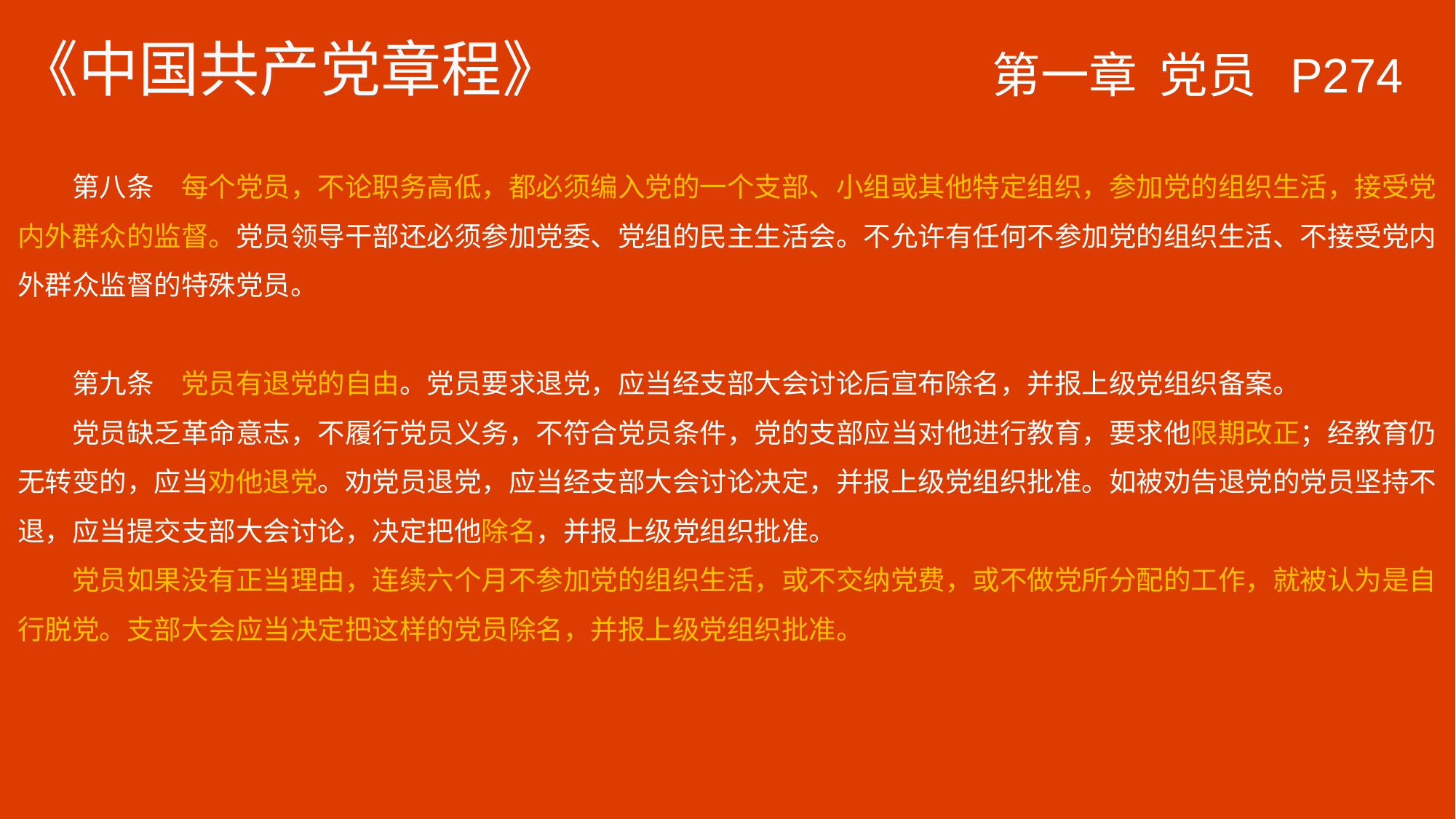

《中国共产党章程》
第一章  党员  P274
　　第八条　每个党员，不论职务高低，都必须编入党的一个支部、小组或其他特定组织，参加党的组织生活，接受党内外群众的监督。党员领导干部还必须参加党委、党组的民主生活会。不允许有任何不参加党的组织生活、不接受党内外群众监督的特殊党员。

　　第九条　党员有退党的自由。党员要求退党，应当经支部大会讨论后宣布除名，并报上级党组织备案。
　　党员缺乏革命意志，不履行党员义务，不符合党员条件，党的支部应当对他进行教育，要求他限期改正；经教育仍无转变的，应当劝他退党。劝党员退党，应当经支部大会讨论决定，并报上级党组织批准。如被劝告退党的党员坚持不退，应当提交支部大会讨论，决定把他除名，并报上级党组织批准。
　　党员如果没有正当理由，连续六个月不参加党的组织生活，或不交纳党费，或不做党所分配的工作，就被认为是自行脱党。支部大会应当决定把这样的党员除名，并报上级党组织批准。